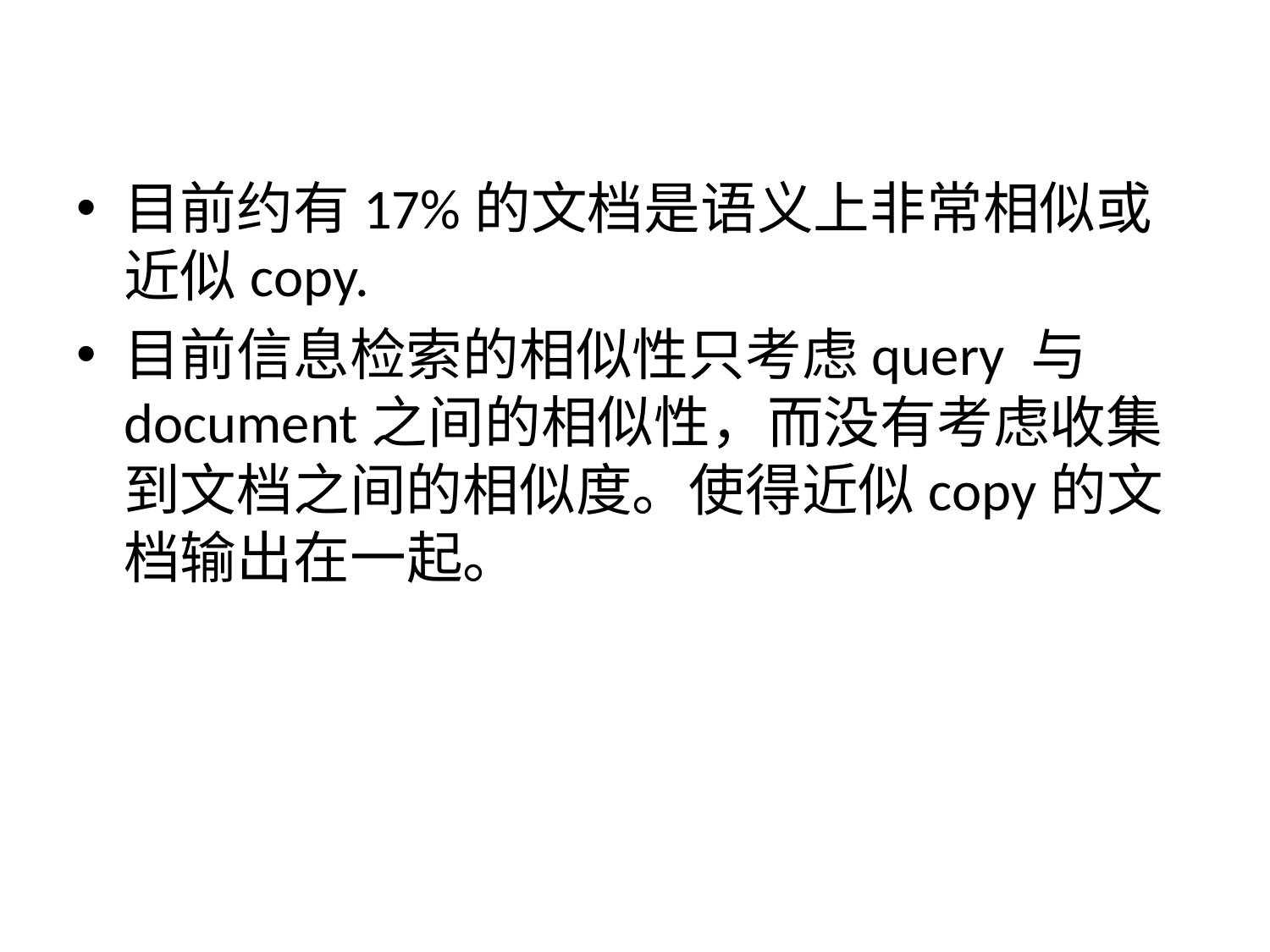

#
目前约有17%的文档是语义上非常相似或近似copy.
目前信息检索的相似性只考虑query 与document之间的相似性，而没有考虑收集到文档之间的相似度。使得近似copy的文档输出在一起。